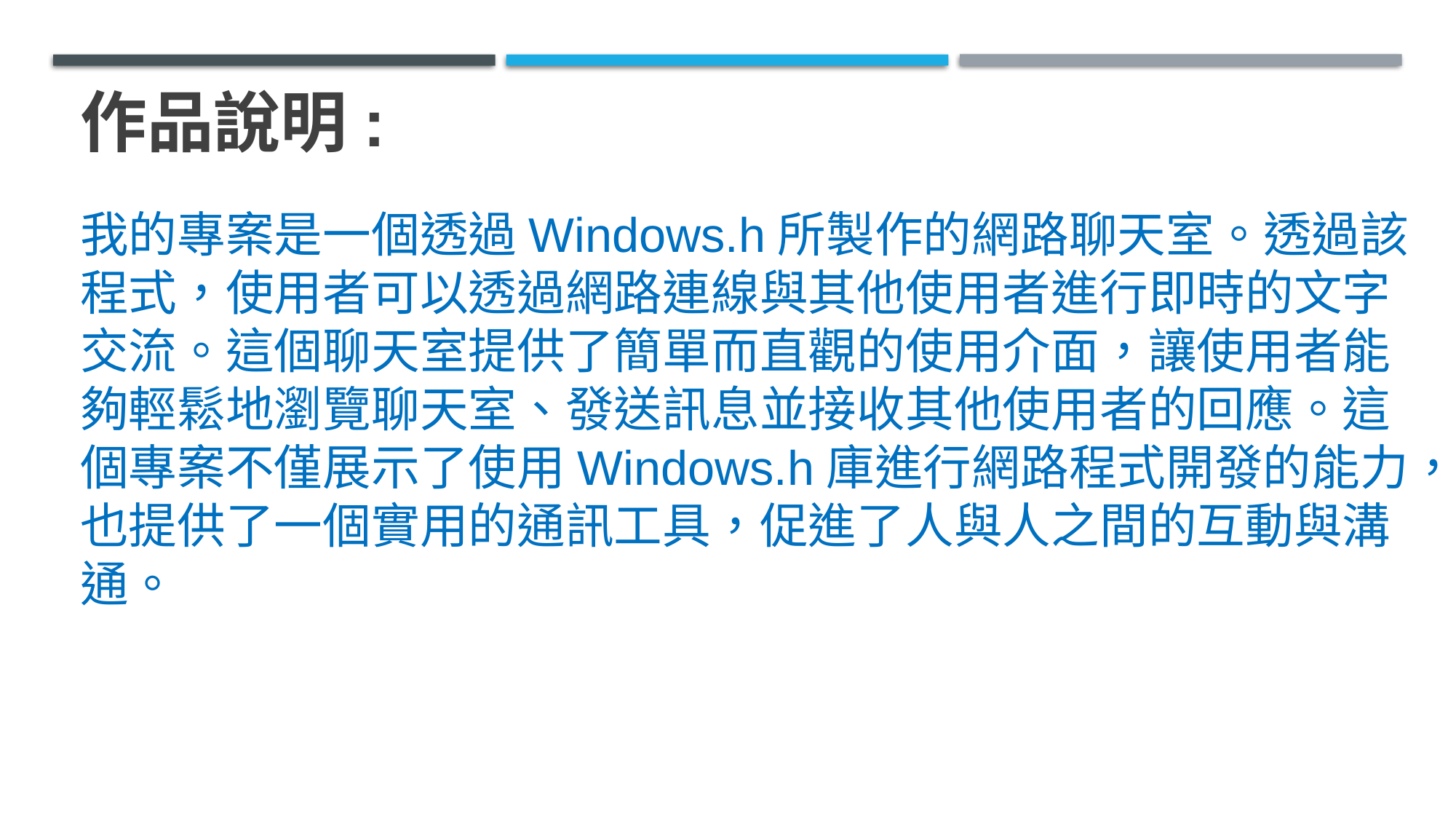

# 作品說明:
我的專案是一個透過Windows.h所製作的網路聊天室。透過該程式，使用者可以透過網路連線與其他使用者進行即時的文字交流。這個聊天室提供了簡單而直觀的使用介面，讓使用者能夠輕鬆地瀏覽聊天室、發送訊息並接收其他使用者的回應。這個專案不僅展示了使用Windows.h庫進行網路程式開發的能力，也提供了一個實用的通訊工具，促進了人與人之間的互動與溝通。